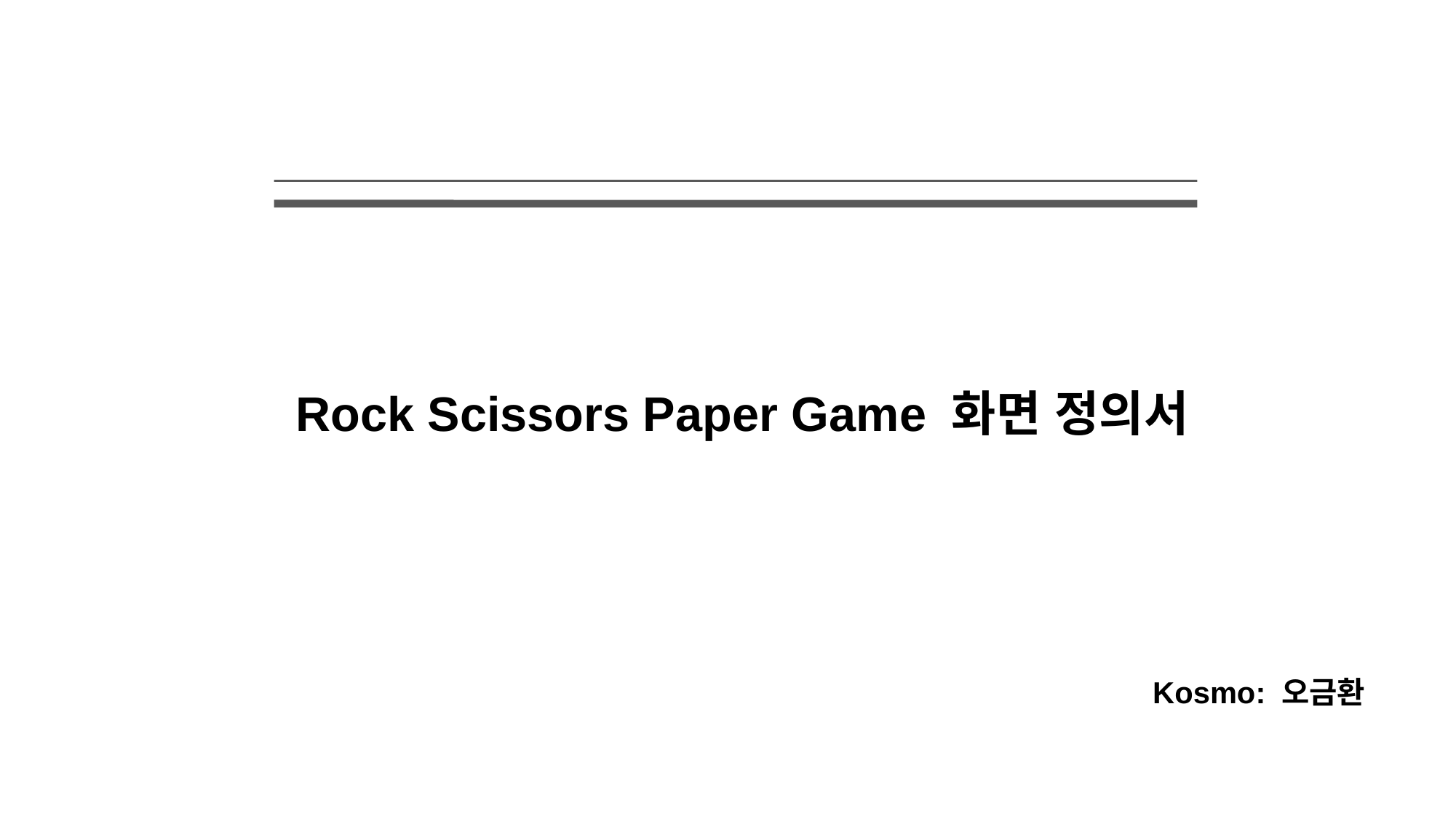

Rock Scissors Paper Game 화면 정의서
Kosmo: 오금환